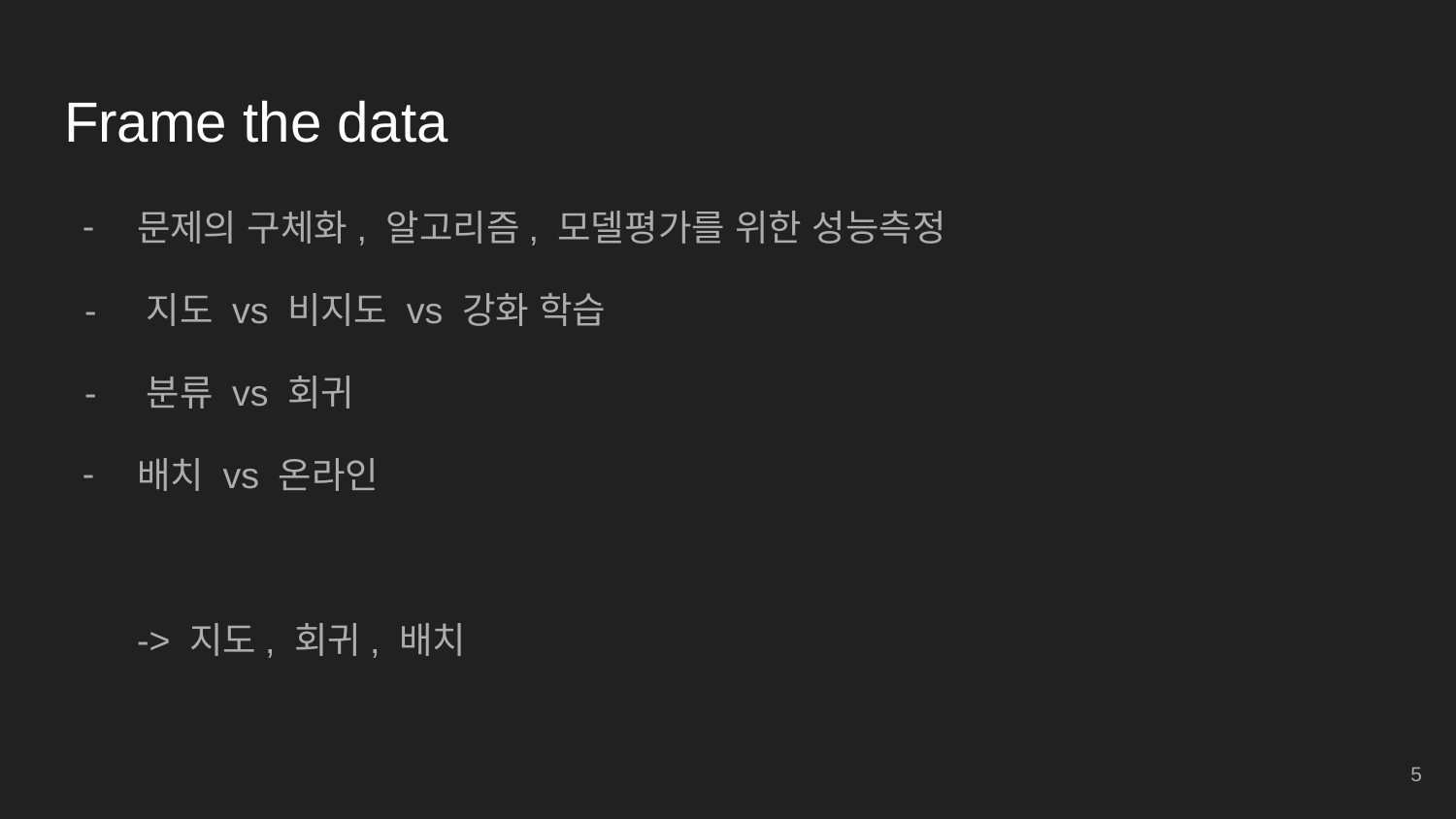

# Frame the data
문제의 구체화, 알고리즘, 모델평가를 위한 성능측정
  -    지도 vs 비지도 vs 강화 학습
  -    분류 vs 회귀
배치 vs 온라인

-> 지도, 회귀, 배치
5